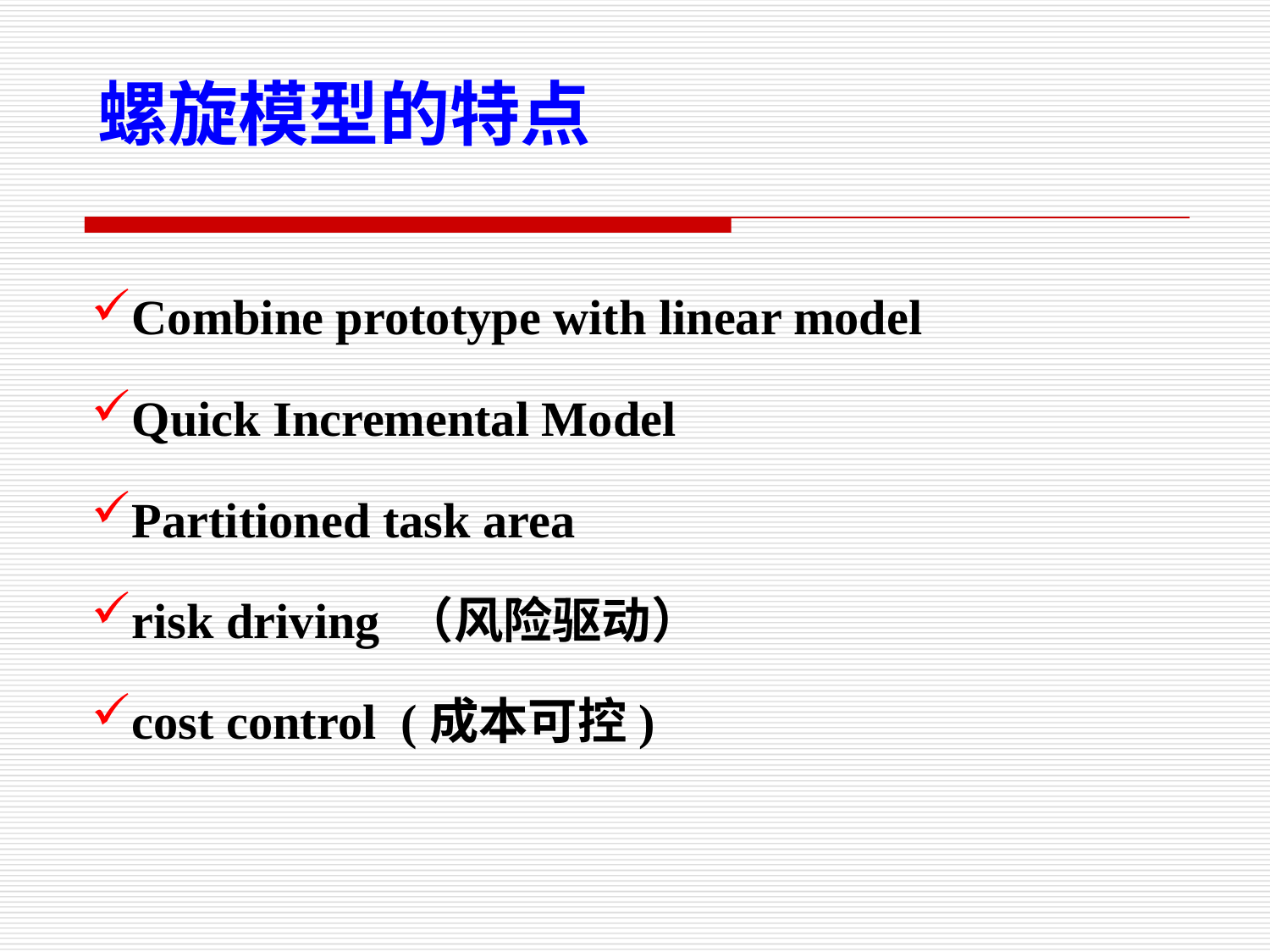

螺旋模型的特点
Combine prototype with linear model
Quick Incremental Model
Partitioned task area
risk driving （风险驱动）
cost control  (成本可控)